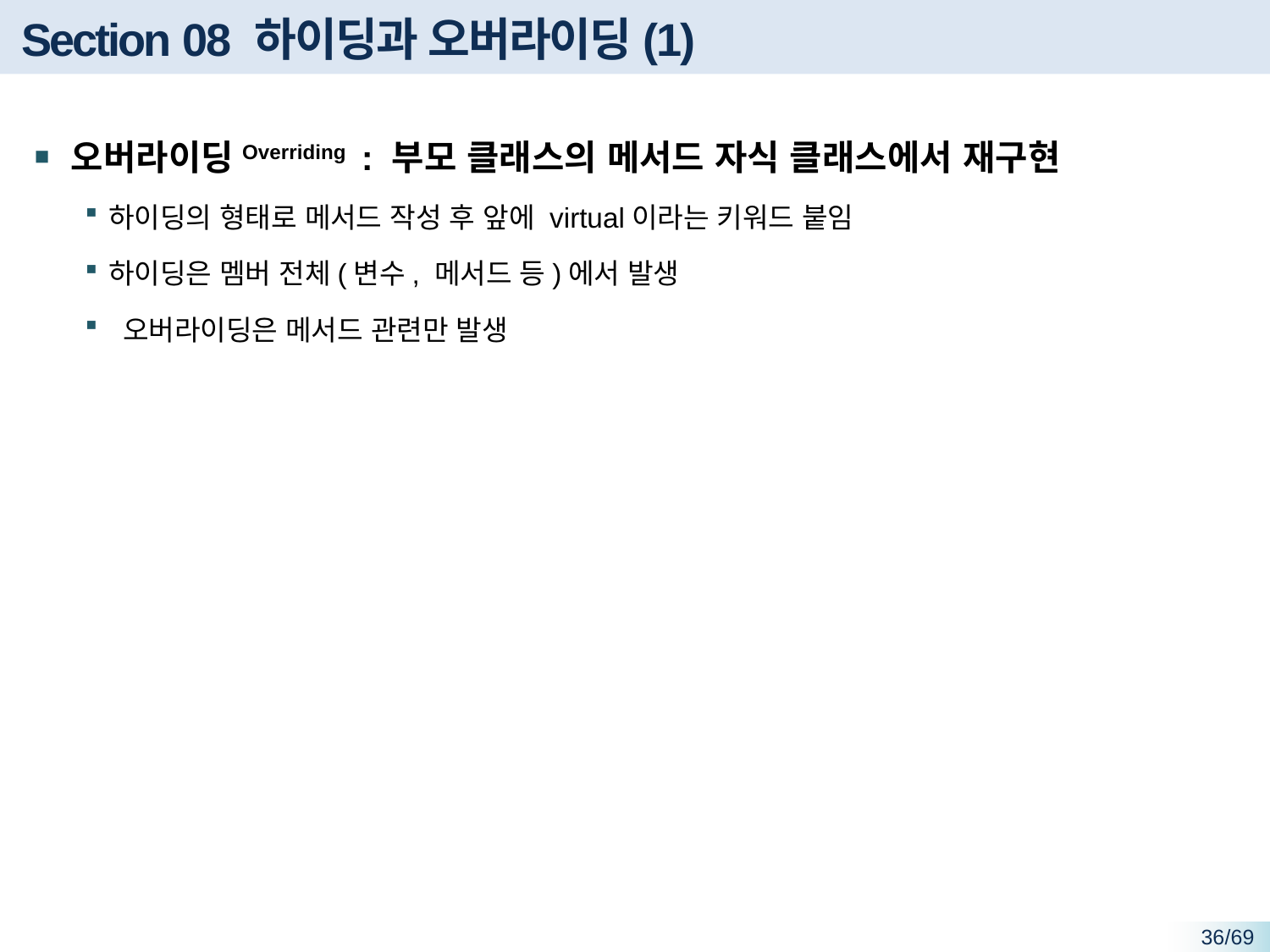

# Section 08 하이딩과 오버라이딩(1)
오버라이딩Overriding  : 부모 클래스의 메서드 자식 클래스에서 재구현
하이딩의 형태로 메서드 작성 후 앞에 virtual이라는 키워드 붙임
하이딩은 멤버 전체(변수, 메서드 등)에서 발생
 오버라이딩은 메서드 관련만 발생